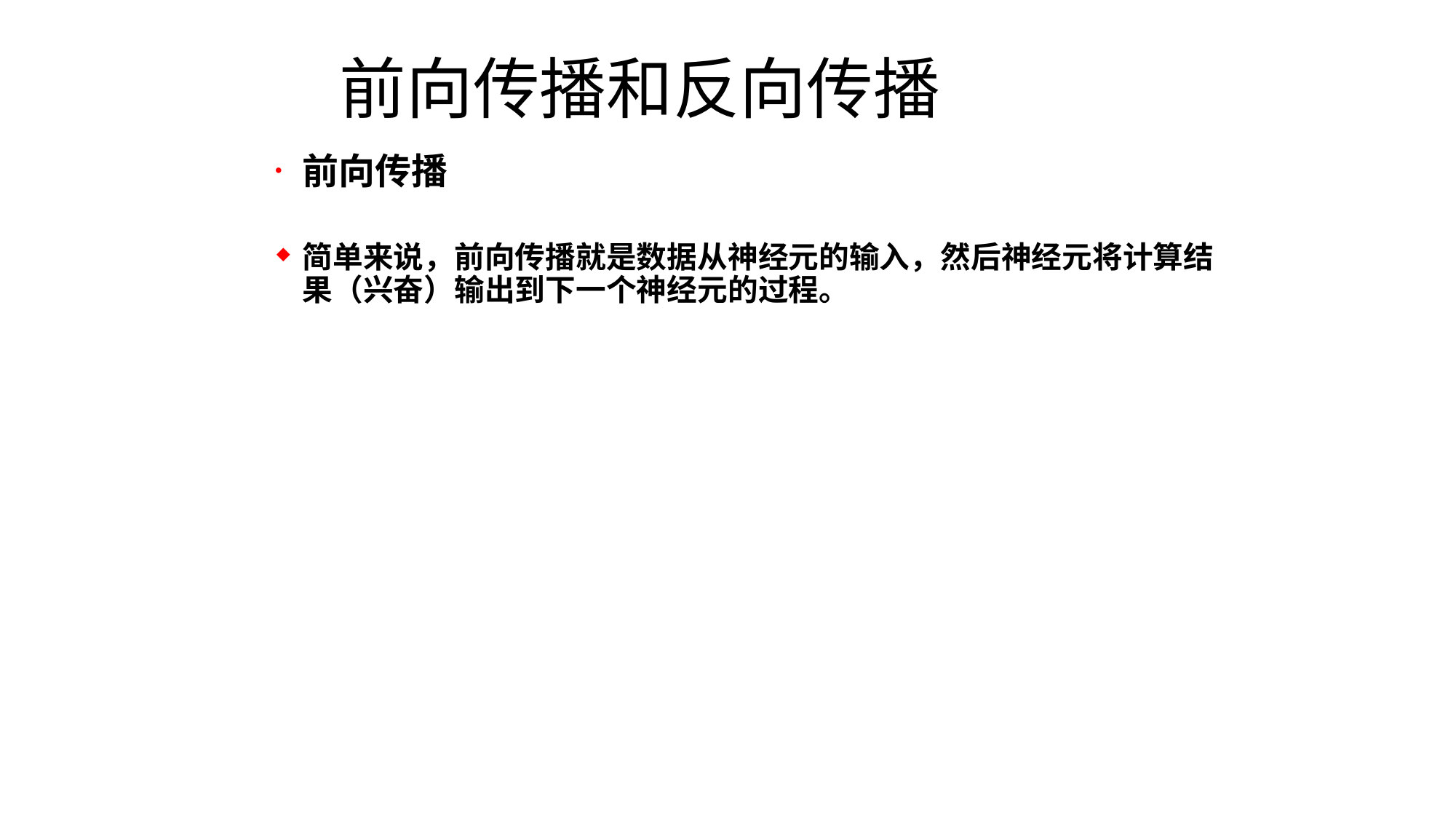

# 前向传播和反向传播
前向传播

简单来说，前向传播就是数据从神经元的输入，然后神经元将计算结果（兴奋）输出到下一个神经元的过程。